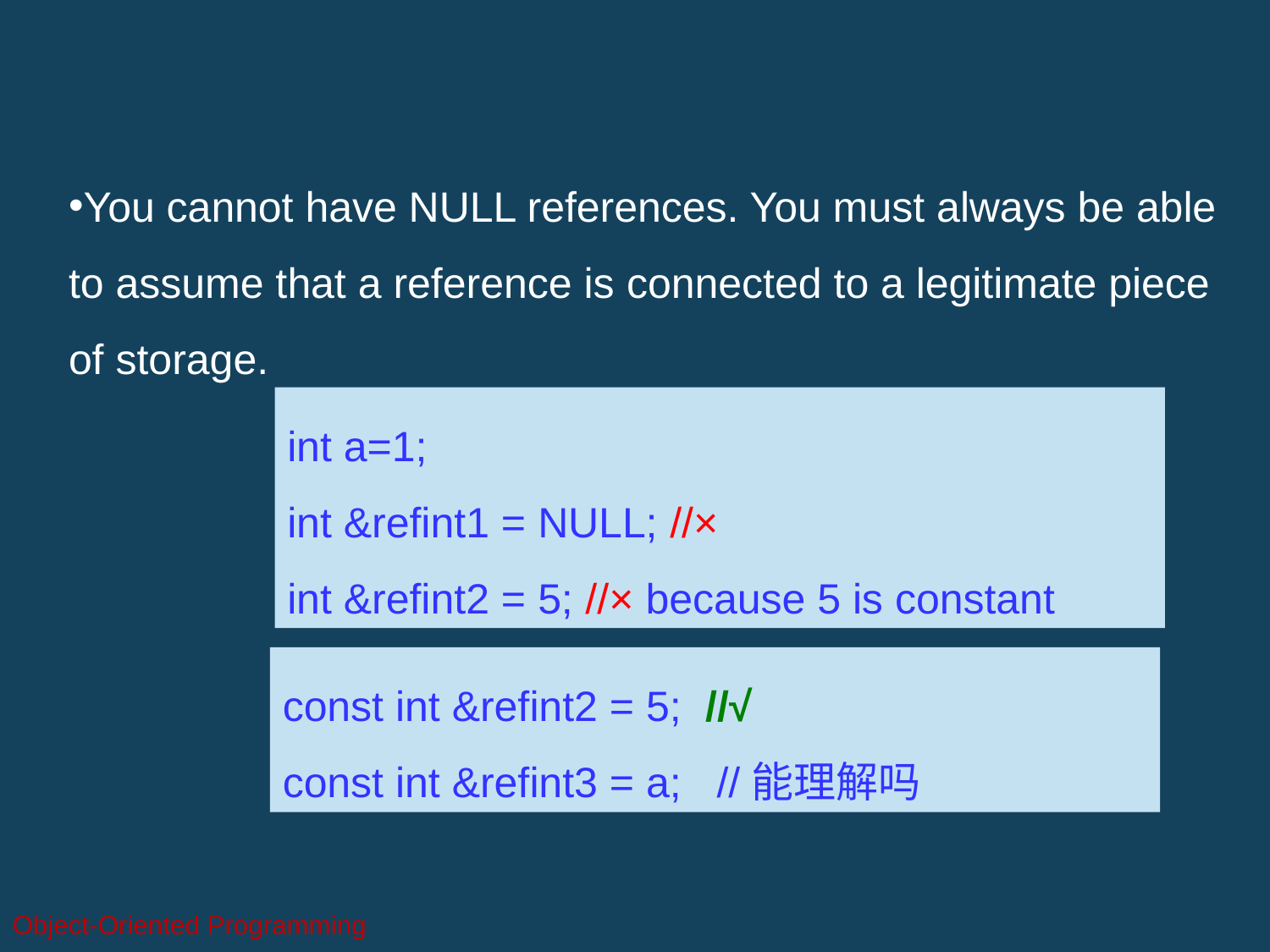

You cannot have NULL references. You must always be able to assume that a reference is connected to a legitimate piece of storage.
int a=1;
int &refint1 = NULL; //×
int &refint2 = 5; //× because 5 is constant
const int &refint2 = 5;  //√
const int &refint3 = a;   //能理解吗
Object-Oriented Programming